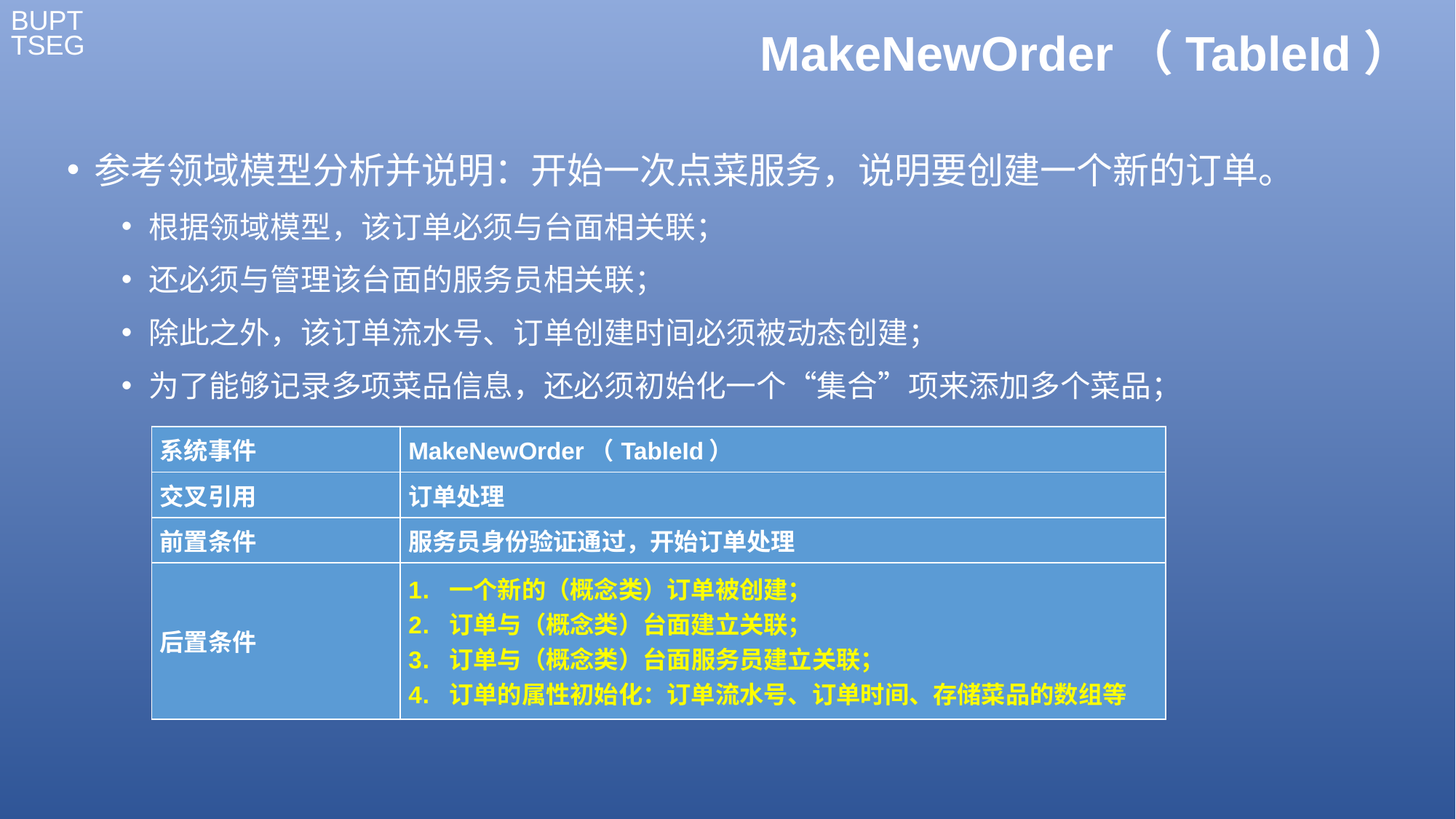

# MakeNewOrder（TableId）
参考领域模型分析并说明：开始一次点菜服务，说明要创建一个新的订单。
根据领域模型，该订单必须与台面相关联；
还必须与管理该台面的服务员相关联；
除此之外，该订单流水号、订单创建时间必须被动态创建；
为了能够记录多项菜品信息，还必须初始化一个“集合”项来添加多个菜品；

| 系统事件 | MakeNewOrder（TableId） |
| --- | --- |
| 交叉引用 | 订单处理 |
| 前置条件 | 服务员身份验证通过，开始订单处理 |
| 后置条件 | 一个新的（概念类）订单被创建； 订单与（概念类）台面建立关联； 订单与（概念类）台面服务员建立关联； 订单的属性初始化：订单流水号、订单时间、存储菜品的数组等 |